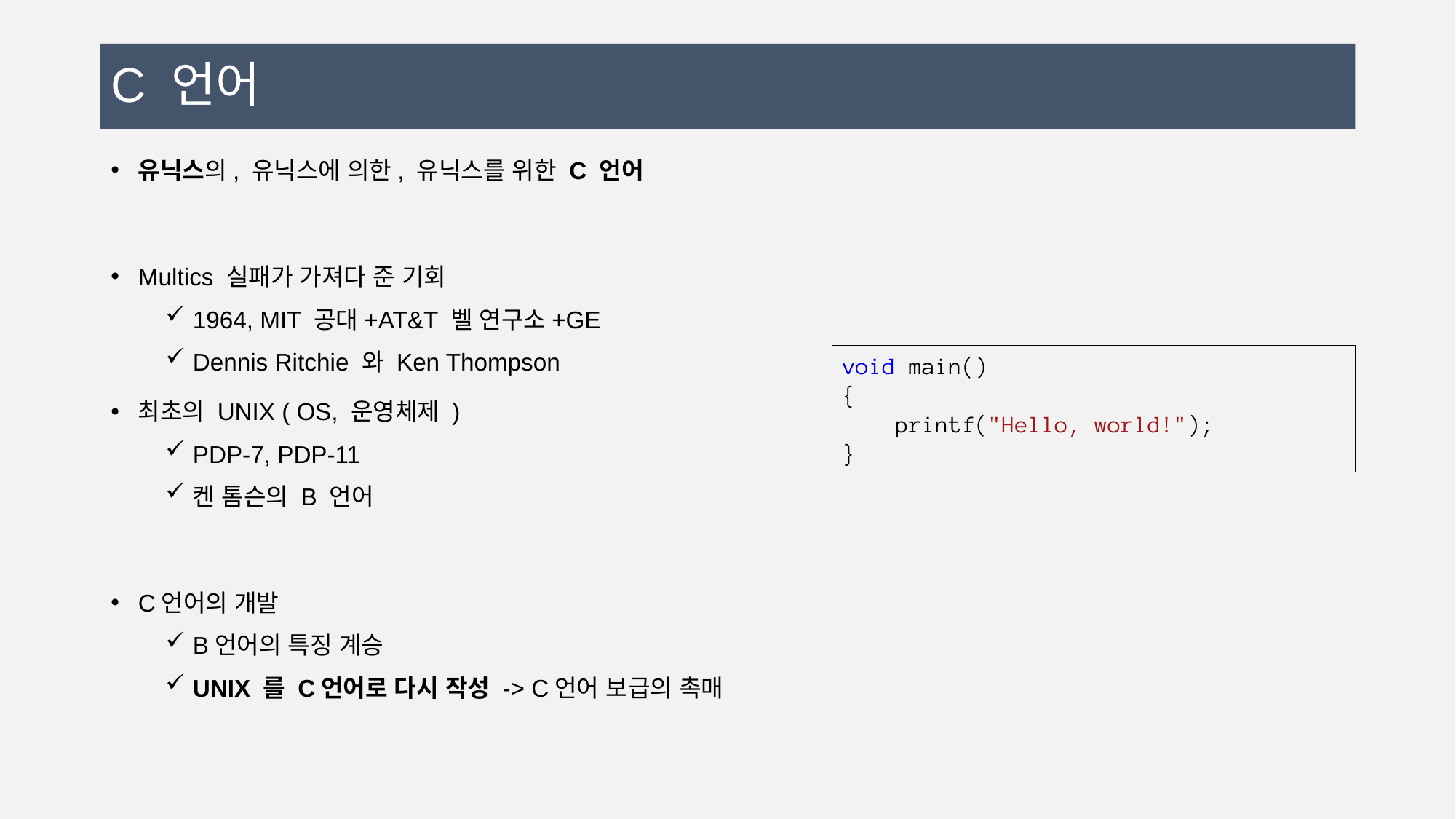

# C 언어
유닉스의, 유닉스에 의한, 유닉스를 위한 C 언어

Multics 실패가 가져다 준 기회
1964, MIT 공대+AT&T 벨 연구소+GE
Dennis Ritchie 와 Ken Thompson
최초의 UNIX ( OS, 운영체제 )
PDP-7, PDP-11
켄 톰슨의 B 언어

C언어의 개발
B언어의 특징 계승
UNIX 를 C언어로 다시 작성 -> C언어 보급의 촉매
void main()
{
    printf("Hello, world!");
}